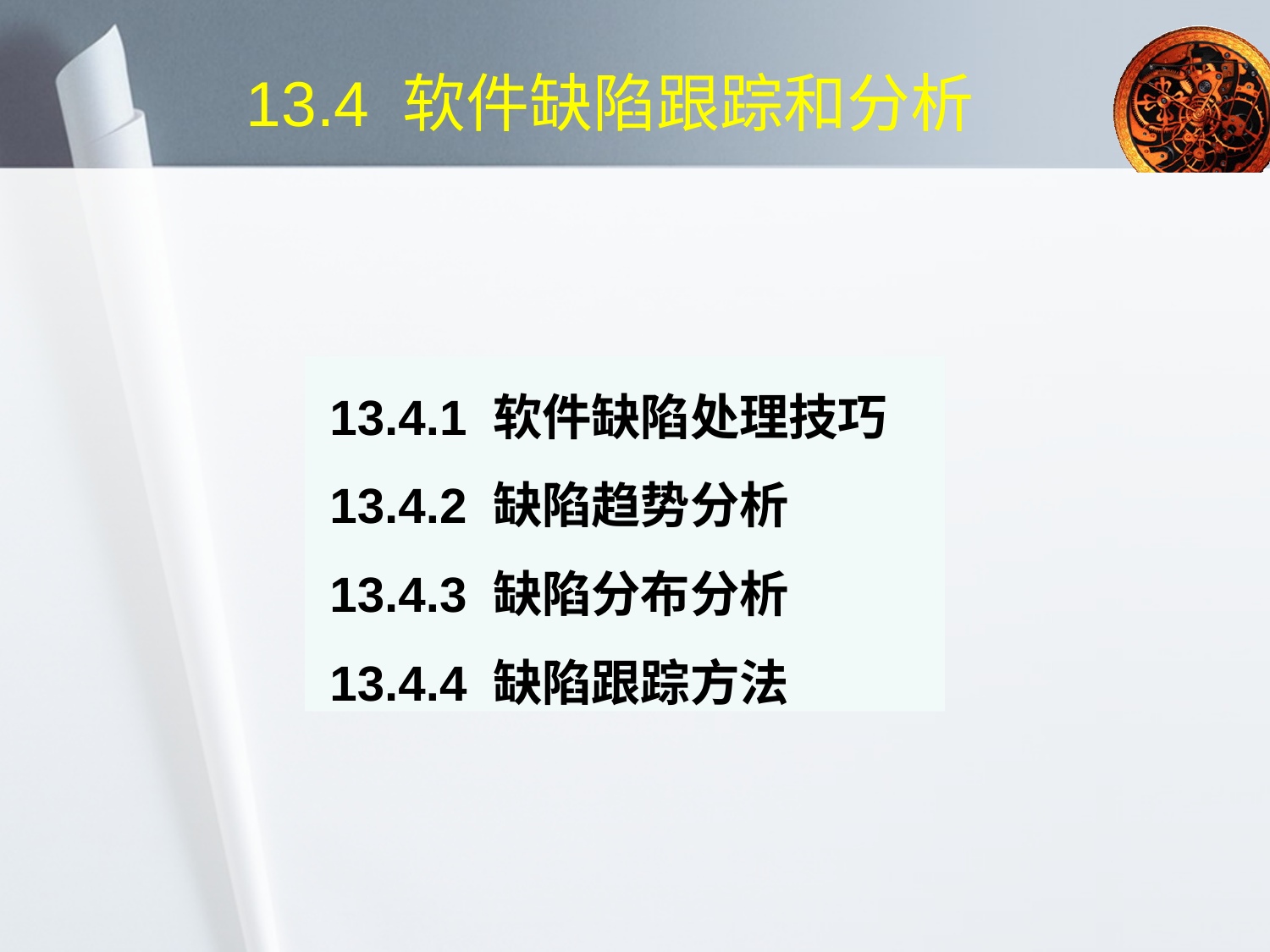

# 13.4 软件缺陷跟踪和分析

13.4.1 软件缺陷处理技巧
13.4.2 缺陷趋势分析
13.4.3 缺陷分布分析
13.4.4 缺陷跟踪方法